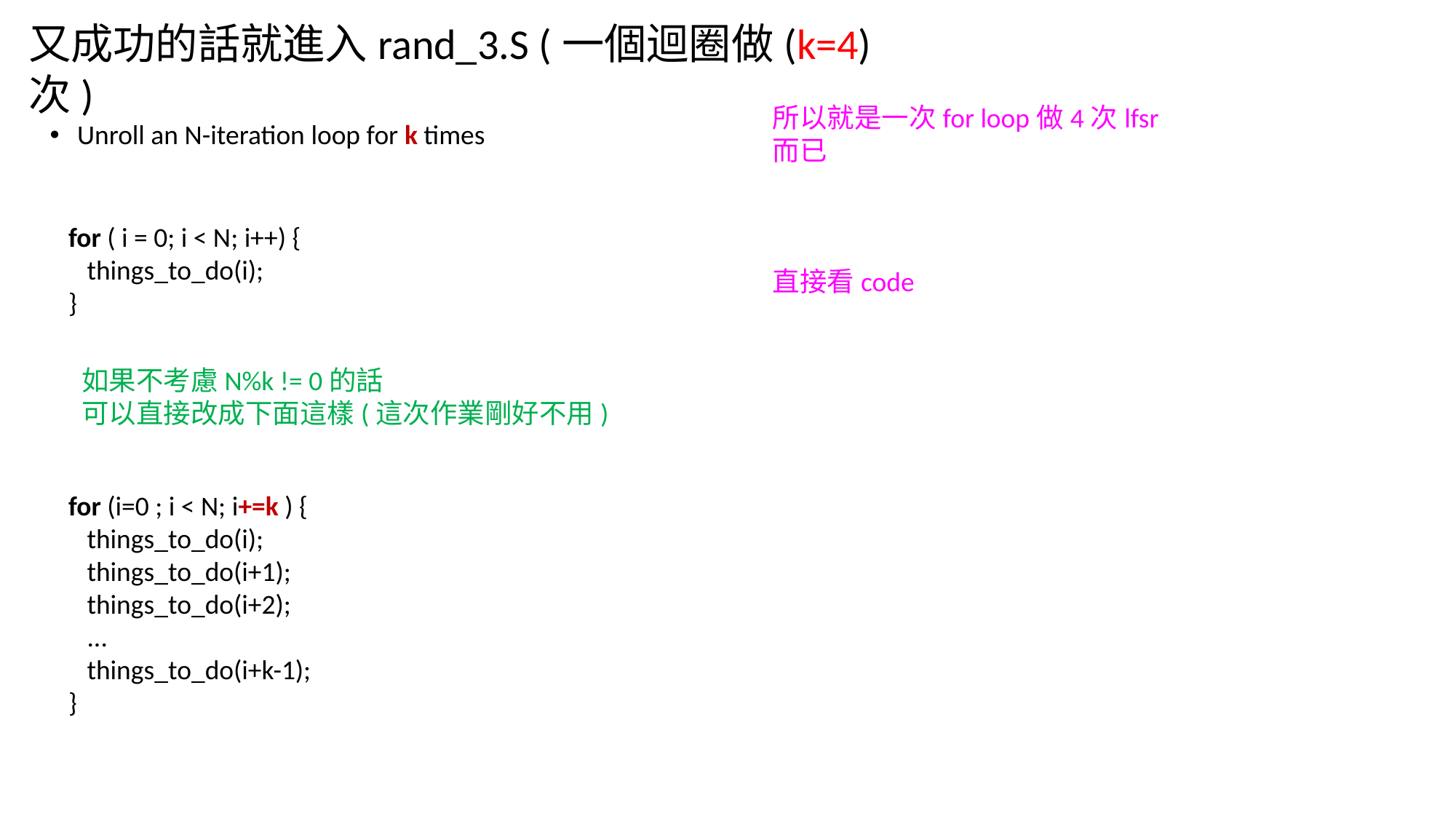

又成功的話就進入rand_3.S (一個迴圈做(k=4)次)
所以就是一次for loop做4次lfsr而已

直接看code
Unroll an N-iteration loop for k times
for ( i = 0; i < N; i++) {
   things_to_do(i);
}
如果不考慮N%k != 0的話
可以直接改成下面這樣(這次作業剛好不用)
for (i=0 ; i < N; i+=k ) {
   things_to_do(i);
   things_to_do(i+1);
   things_to_do(i+2);
   ...
   things_to_do(i+k-1);
}